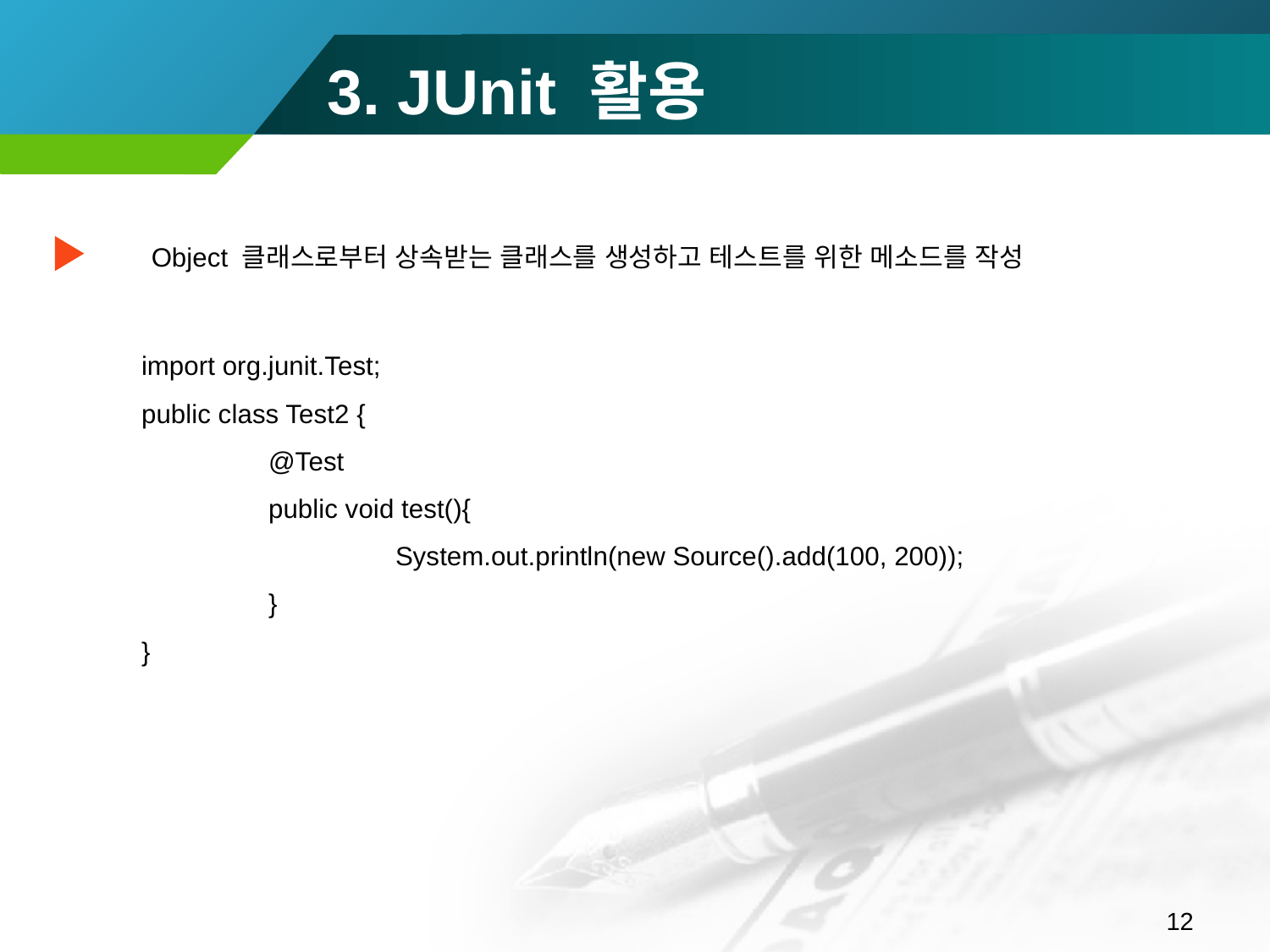

3. JUnit 활용
Object 클래스로부터 상속받는 클래스를 생성하고 테스트를 위한 메소드를 작성

import org.junit.Test;
public class Test2 {
	@Test
	public void test(){
		System.out.println(new Source().add(100, 200));
	}
}
12